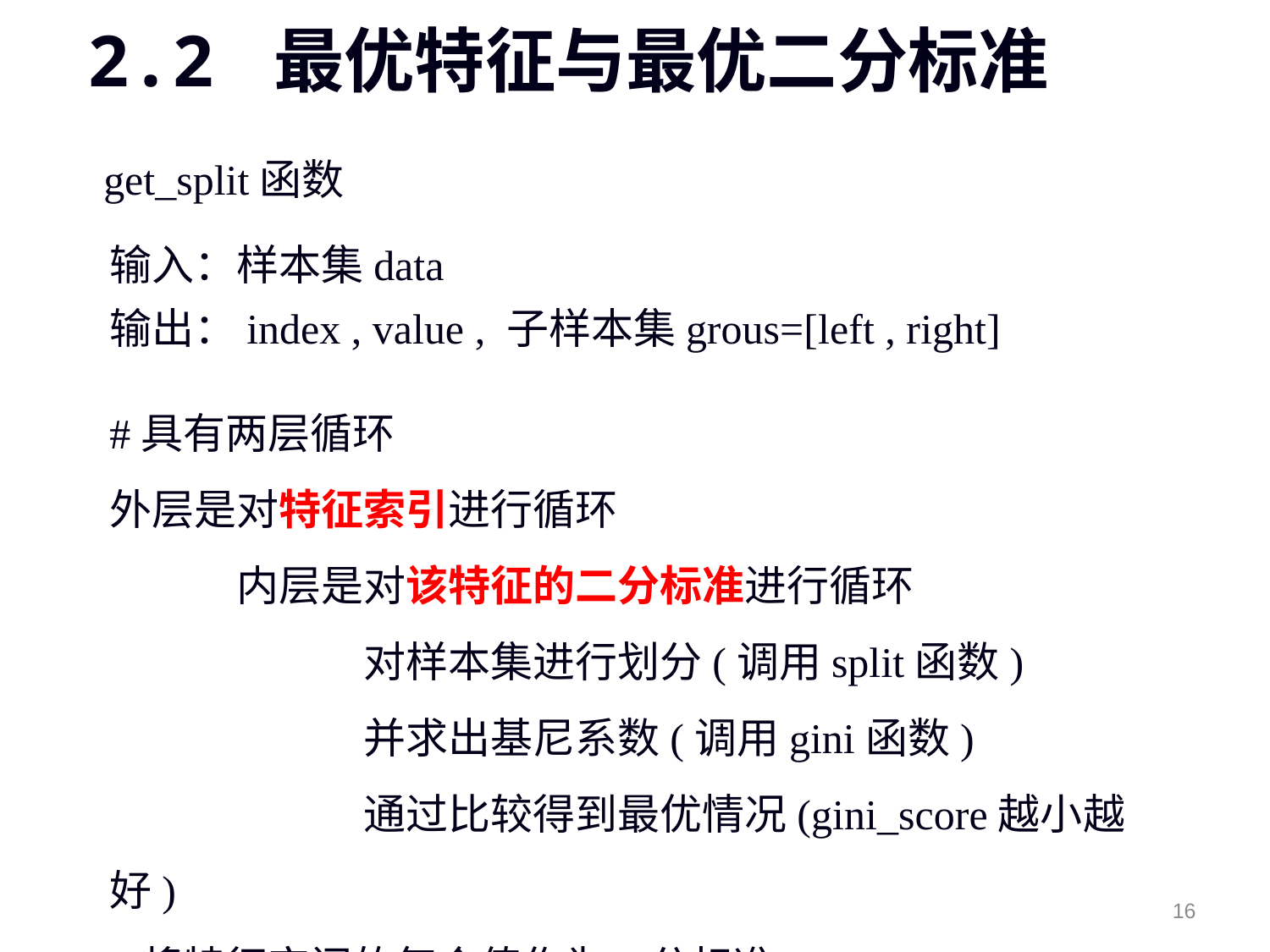

# 2.2 最优特征与最优二分标准
get_split函数
输入：样本集data
输出：index , value , 子样本集grous=[left , right]
#具有两层循环
外层是对特征索引进行循环
	内层是对该特征的二分标准进行循环
		对样本集进行划分(调用split函数)
		并求出基尼系数(调用gini函数)
		通过比较得到最优情况(gini_score越小越好)
#将特征空间的每个值作为二分标准